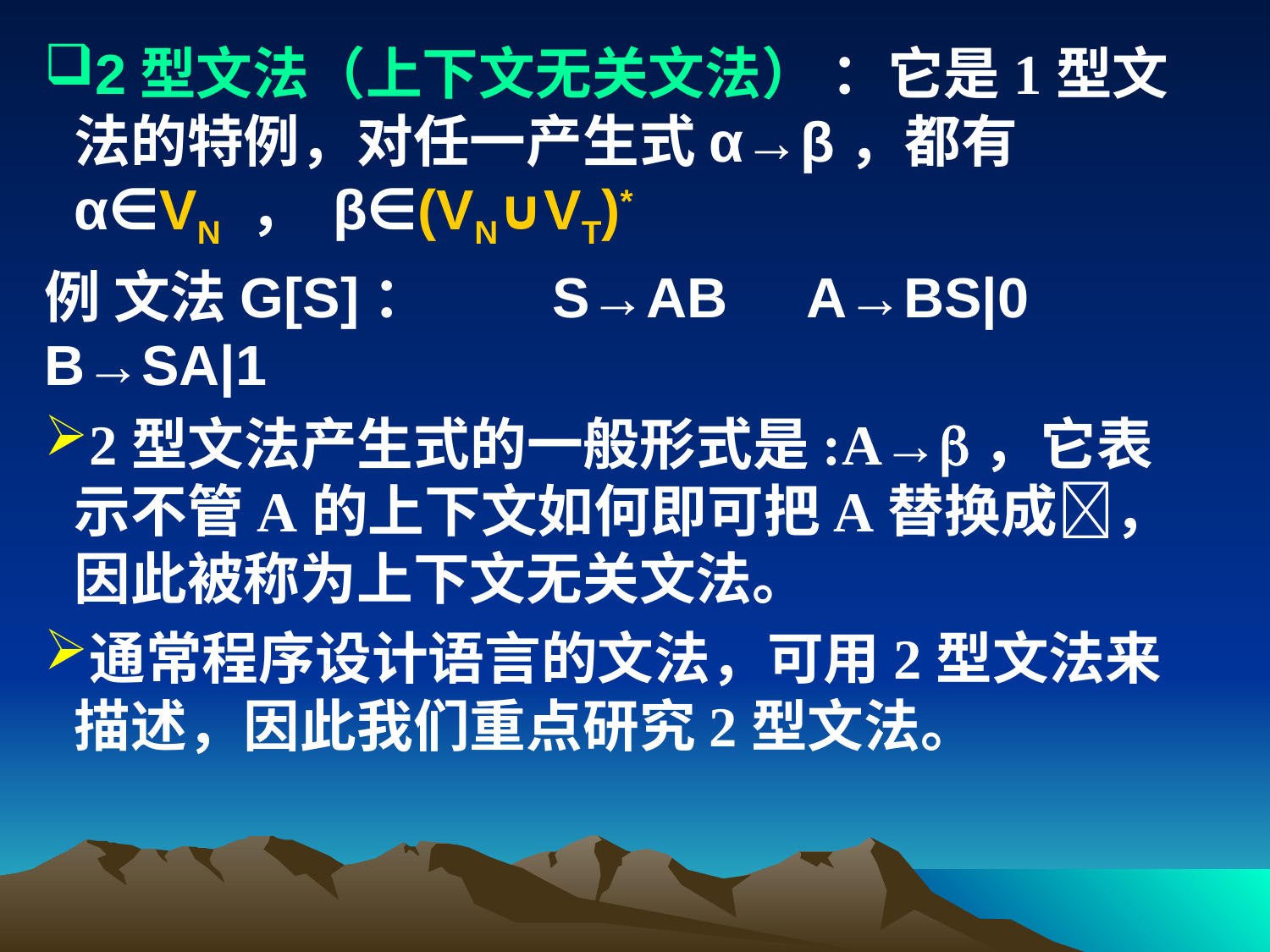

2型文法（上下文无关文法） ：它是1型文法的特例，对任一产生式α→β，都有α∈VN ， β∈(VN∪VT)*
例 文法G[S]：	S→AB	A→BS|0	B→SA|1
2型文法产生式的一般形式是:A→β，它表示不管A的上下文如何即可把A替换成β，因此被称为上下文无关文法。
通常程序设计语言的文法，可用2型文法来描述，因此我们重点研究2型文法。